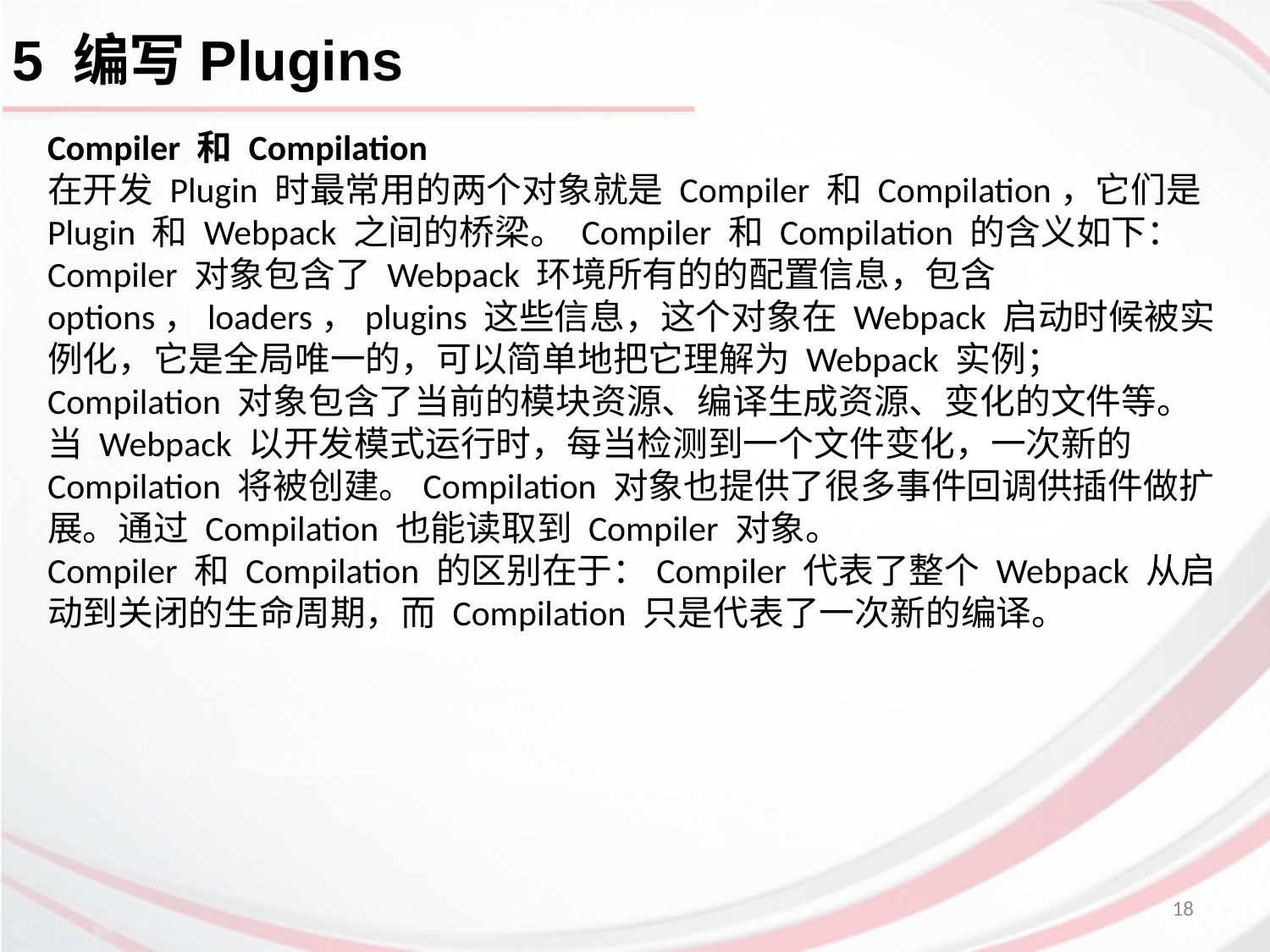

5 编写Plugins
Compiler 和 Compilation
在开发 Plugin 时最常用的两个对象就是 Compiler 和 Compilation，它们是 Plugin 和 Webpack 之间的桥梁。 Compiler 和 Compilation 的含义如下：
Compiler 对象包含了 Webpack 环境所有的的配置信息，包含 options，loaders，plugins 这些信息，这个对象在 Webpack 启动时候被实例化，它是全局唯一的，可以简单地把它理解为 Webpack 实例；
Compilation 对象包含了当前的模块资源、编译生成资源、变化的文件等。当 Webpack 以开发模式运行时，每当检测到一个文件变化，一次新的 Compilation 将被创建。Compilation 对象也提供了很多事件回调供插件做扩展。通过 Compilation 也能读取到 Compiler 对象。
Compiler 和 Compilation 的区别在于：Compiler 代表了整个 Webpack 从启动到关闭的生命周期，而 Compilation 只是代表了一次新的编译。
18